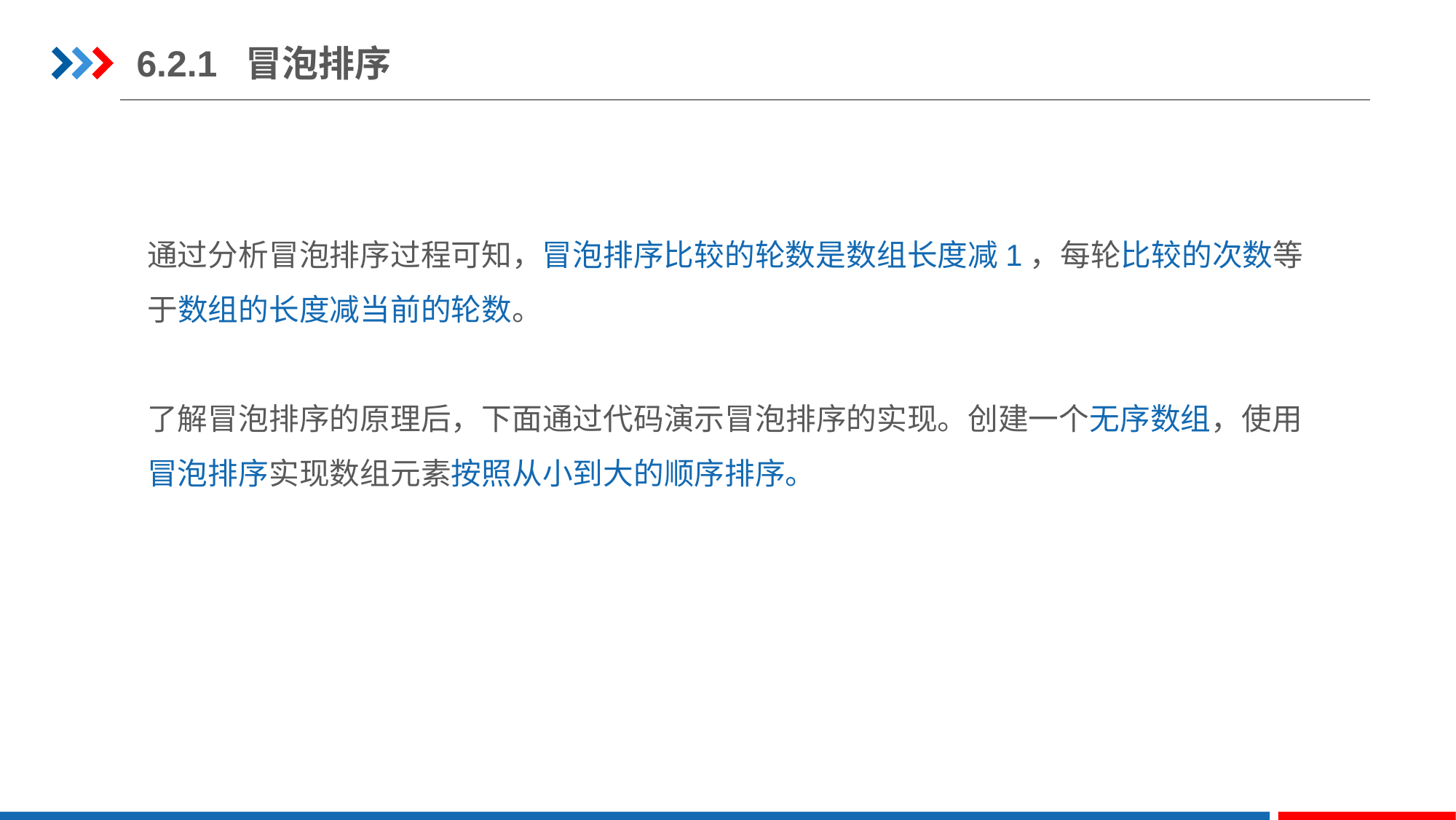

6.2.1	冒泡排序
通过分析冒泡排序过程可知，冒泡排序比较的轮数是数组长度减1，每轮比较的次数等于数组的长度减当前的轮数。

了解冒泡排序的原理后，下面通过代码演示冒泡排序的实现。创建一个无序数组，使用冒泡排序实现数组元素按照从小到大的顺序排序。